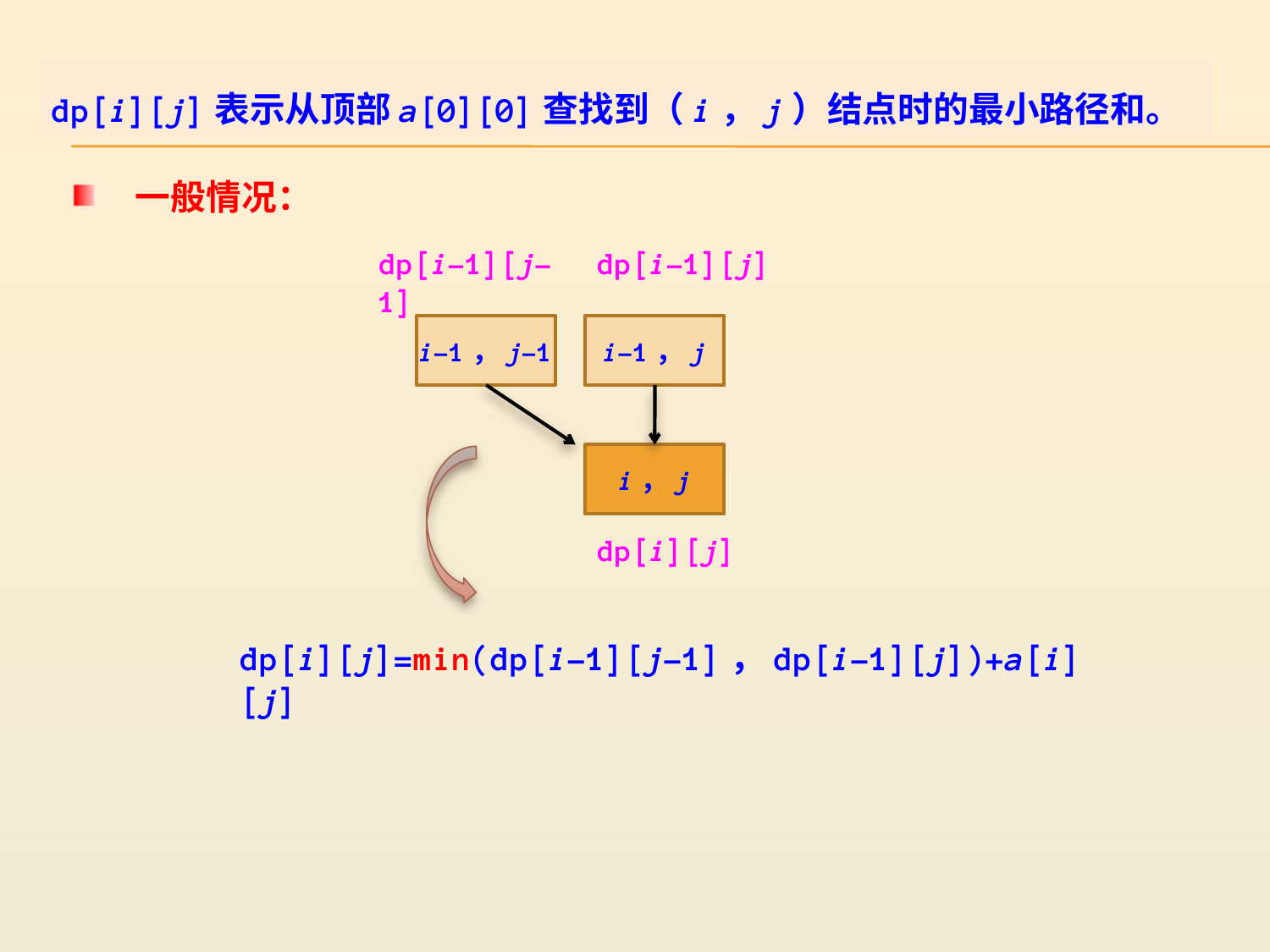

dp[i][j]表示从顶部a[0][0]查找到（i，j）结点时的最小路径和。
一般情况：
dp[i-1][j-1]
dp[i-1][j]
i-1，j-1
i-1，j
i，j
dp[i][j]

dp[i][j]=min(dp[i-1][j-1]，dp[i-1][j])+a[i][j]